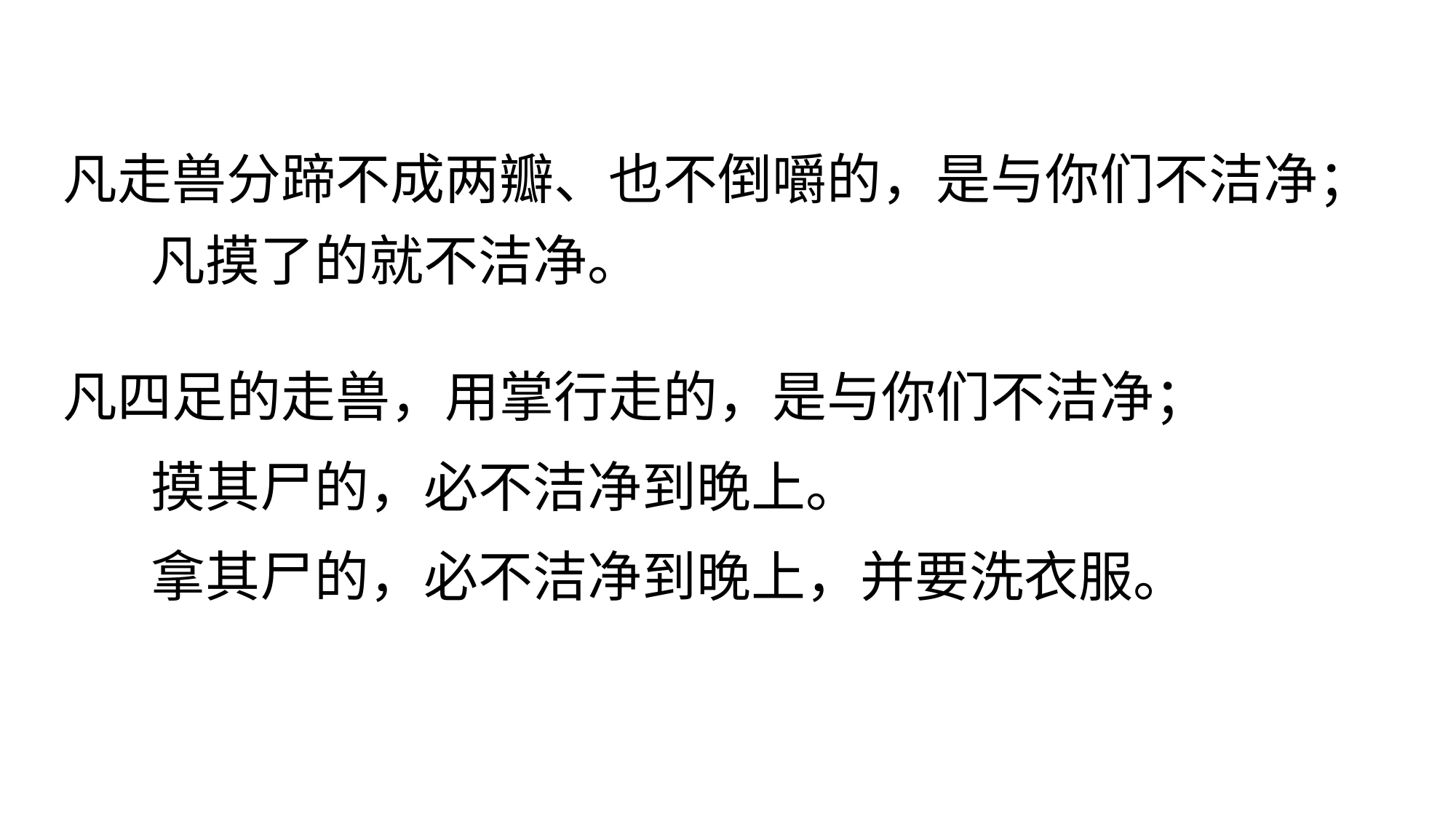

凡走兽分蹄不成两瓣、也不倒嚼的，是与你们不洁净；
凡摸了的就不洁净。
凡四足的走兽，用掌行走的，是与你们不洁净；
摸其尸的，必不洁净到晚上。
拿其尸的，必不洁净到晚上，并要洗衣服。